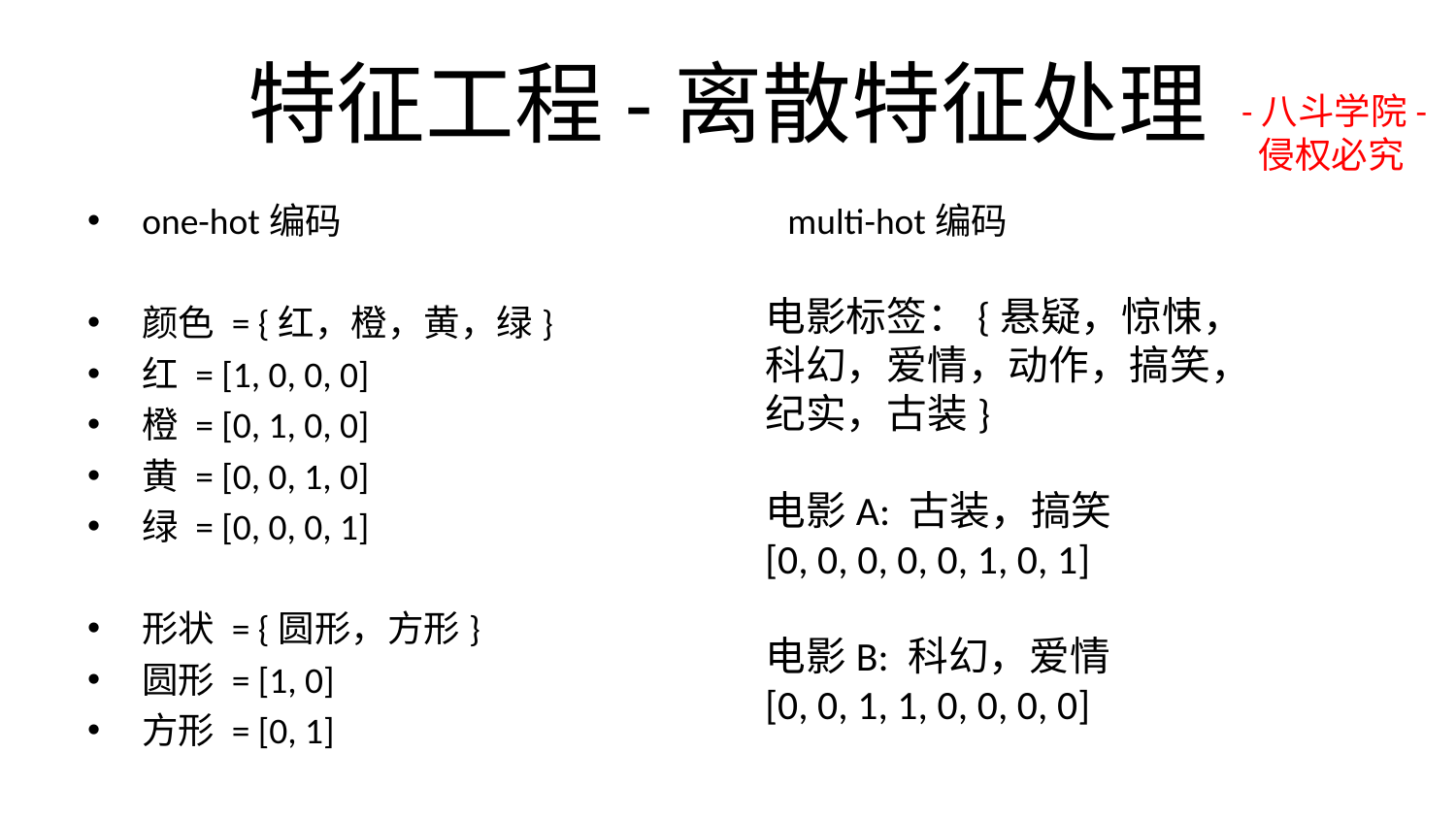

# 特征工程-离散特征处理
-八斗学院-
 侵权必究
one-hot编码                                                     multi-hot编码

颜色 = {红，橙，黄，绿}
红 = [1, 0, 0, 0]
橙 = [0, 1, 0, 0]
黄 = [0, 0, 1, 0]
绿 = [0, 0, 0, 1]

形状 = {圆形，方形}
圆形 = [1, 0]
方形 = [0, 1]

电影标签：{悬疑，惊悚，科幻，爱情，动作，搞笑，纪实，古装}

电影A: 古装，搞笑
[0, 0, 0, 0, 0, 1, 0, 1]

电影B: 科幻，爱情
[0, 0, 1, 1, 0, 0, 0, 0]